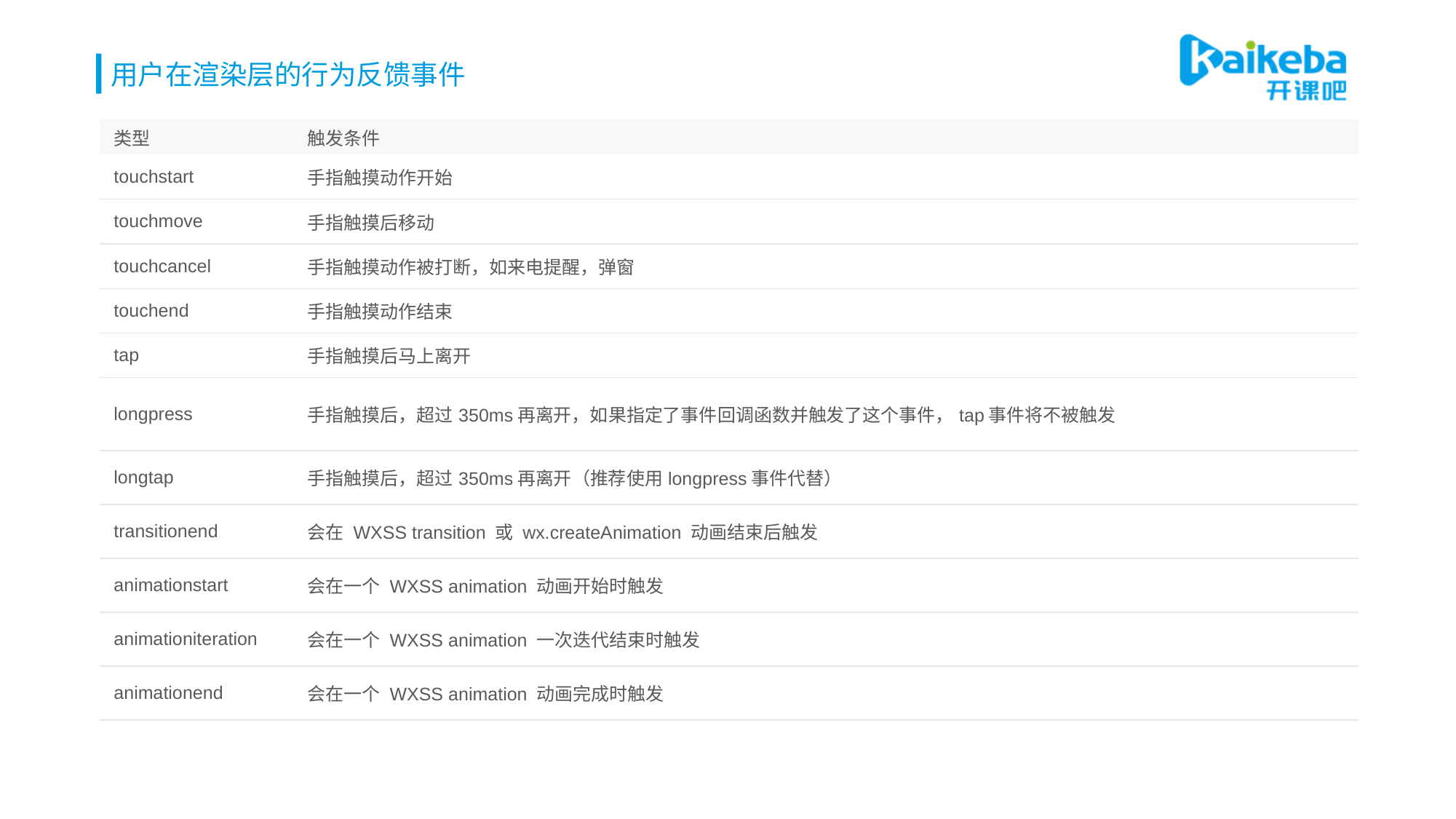

# 用户在渲染层的行为反馈事件
| 类型 | 触发条件 |
| --- | --- |
| touchstart | 手指触摸动作开始 |
| touchmove | 手指触摸后移动 |
| touchcancel | 手指触摸动作被打断，如来电提醒，弹窗 |
| touchend | 手指触摸动作结束 |
| tap | 手指触摸后马上离开 |
| longpress | 手指触摸后，超过350ms再离开，如果指定了事件回调函数并触发了这个事件，tap事件将不被触发 |
| longtap | 手指触摸后，超过350ms再离开（推荐使用longpress事件代替） |
| transitionend | 会在 WXSS transition 或 wx.createAnimation 动画结束后触发 |
| animationstart | 会在一个 WXSS animation 动画开始时触发 |
| animationiteration | 会在一个 WXSS animation 一次迭代结束时触发 |
| animationend | 会在一个 WXSS animation 动画完成时触发 |